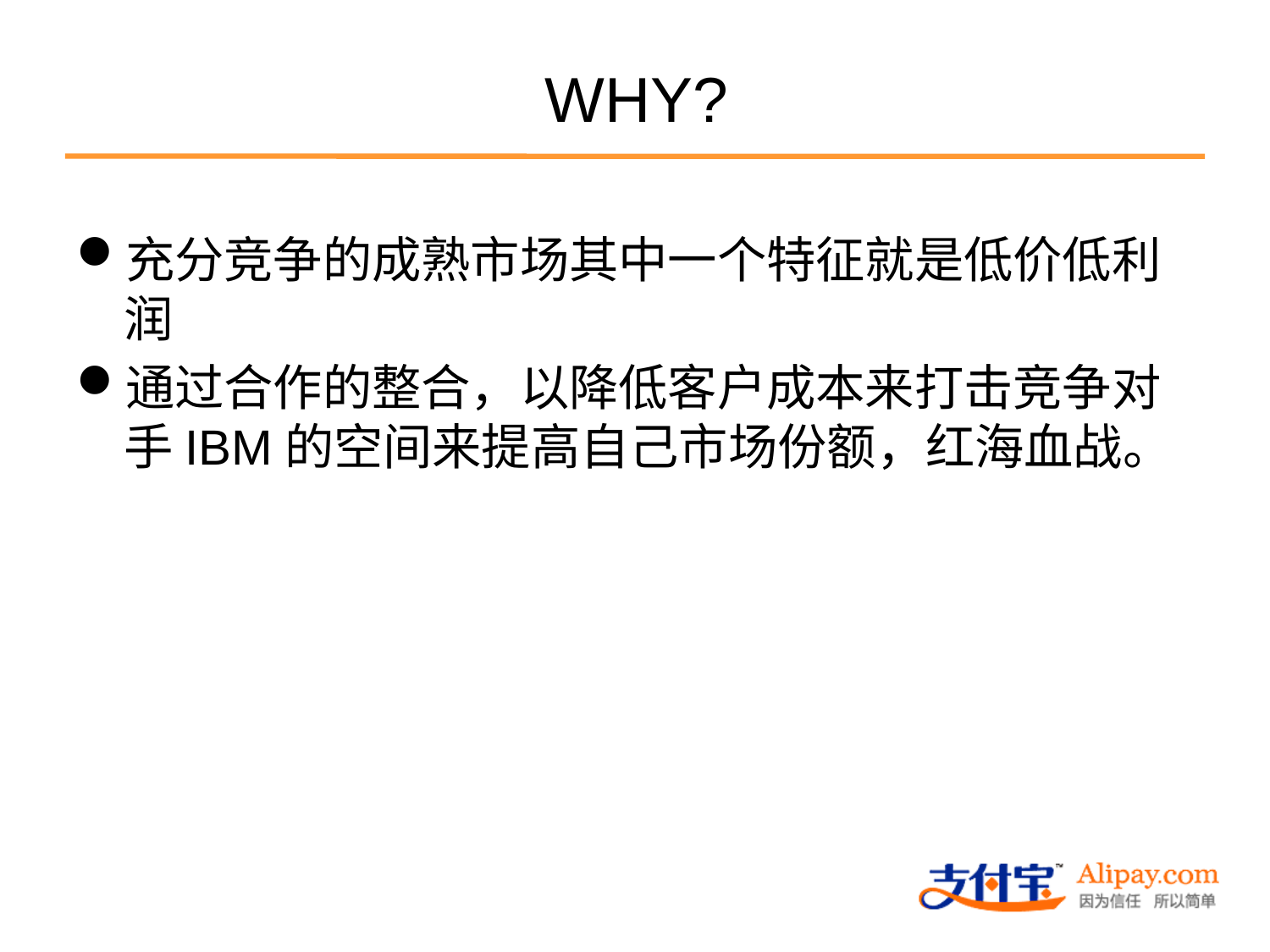

# WHY?
充分竞争的成熟市场其中一个特征就是低价低利润
通过合作的整合，以降低客户成本来打击竞争对手IBM的空间来提高自己市场份额，红海血战。